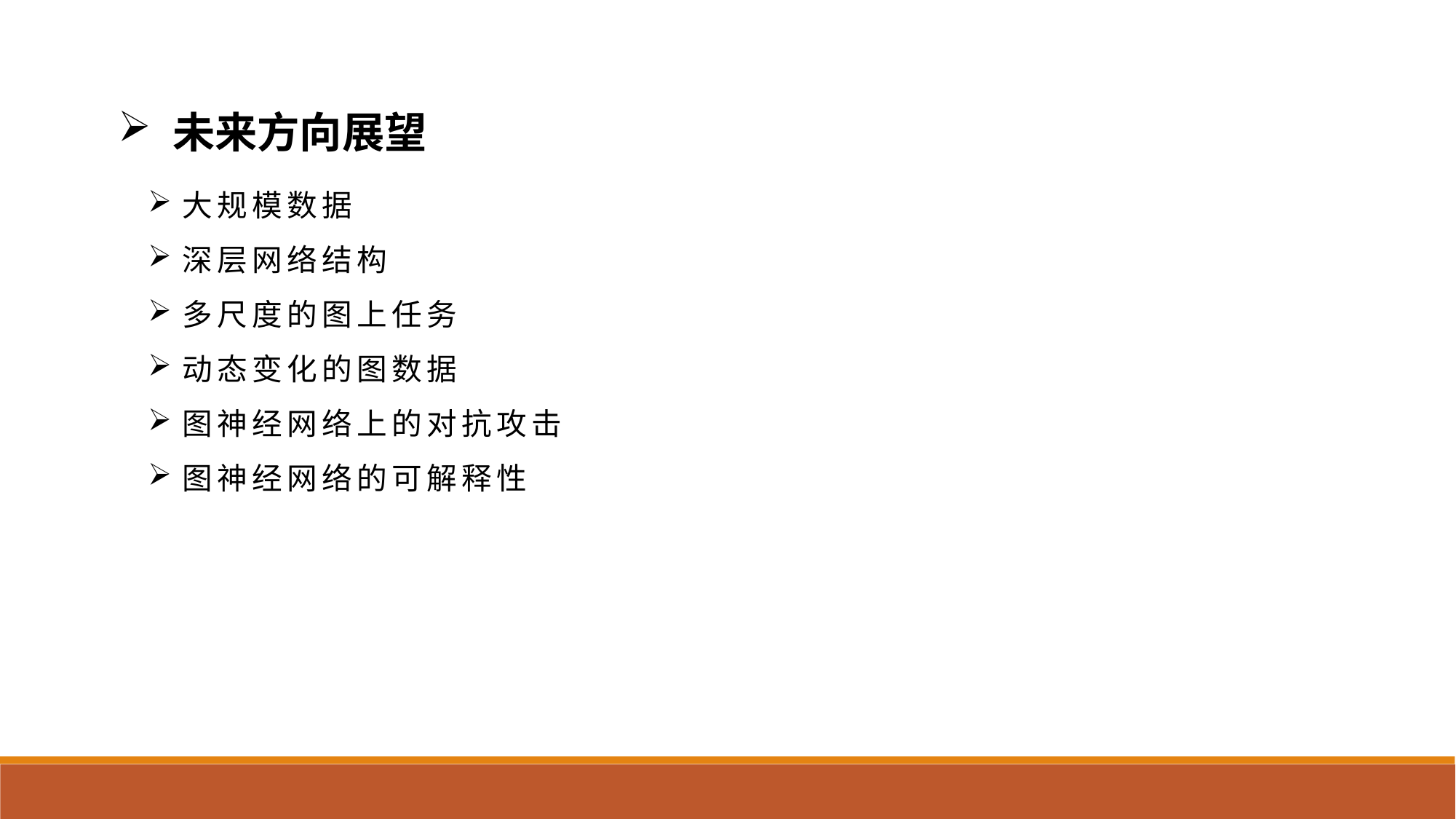

未来方向展望
大规模数据
深层网络结构
多尺度的图上任务
动态变化的图数据
图神经网络上的对抗攻击
图神经网络的可解释性